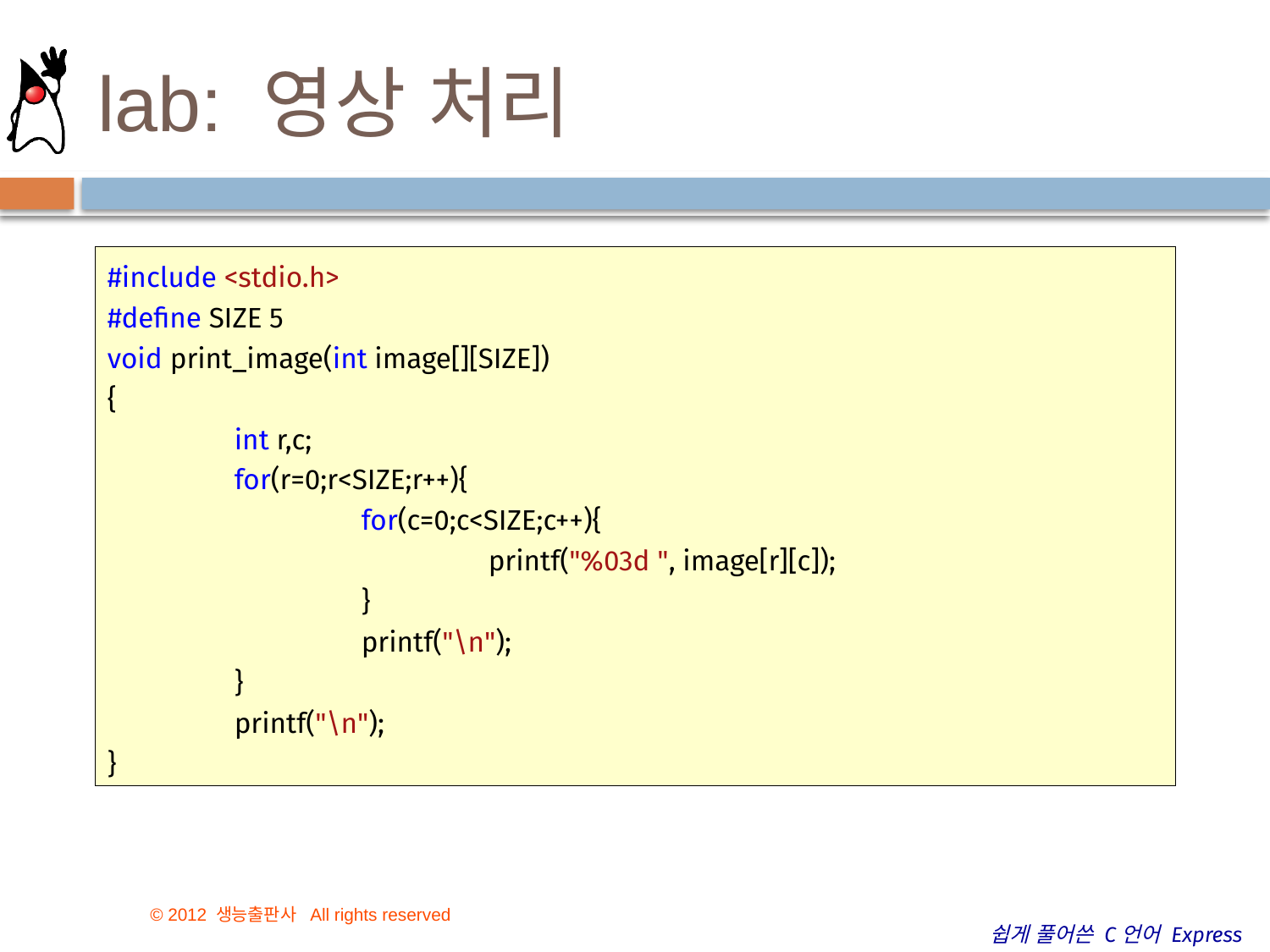

# lab: 영상 처리
#include <stdio.h>
#define SIZE 5
void print_image(int image[][SIZE])
{
	int r,c;
	for(r=0;r<SIZE;r++){
		for(c=0;c<SIZE;c++){
			printf("%03d ", image[r][c]);
		}
		printf("\n");
	}
	printf("\n");
}